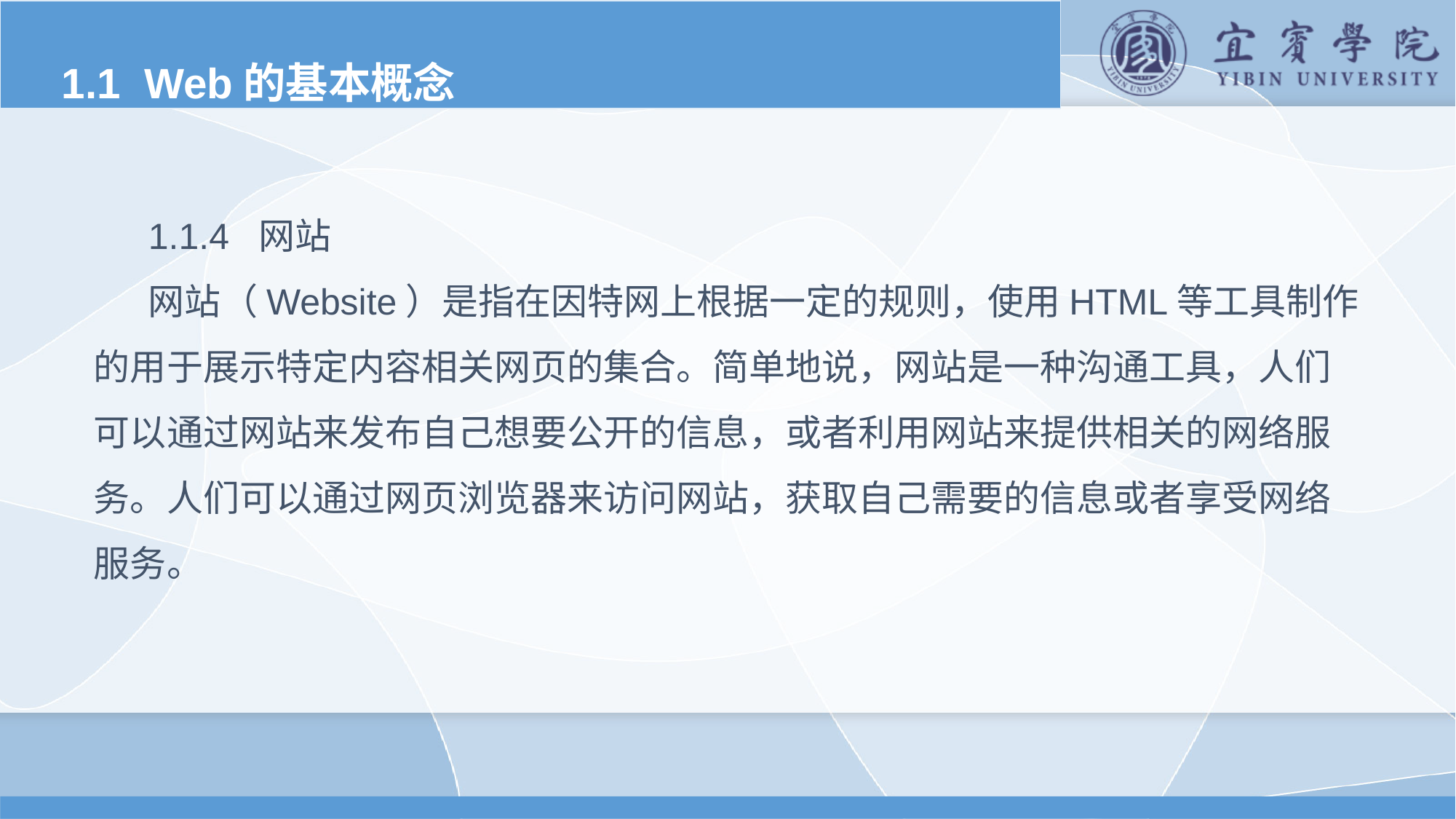

1.1  Web的基本概念
1.1.4  网站
网站（Website）是指在因特网上根据一定的规则，使用HTML等工具制作的用于展示特定内容相关网页的集合。简单地说，网站是一种沟通工具，人们可以通过网站来发布自己想要公开的信息，或者利用网站来提供相关的网络服务。人们可以通过网页浏览器来访问网站，获取自己需要的信息或者享受网络服务。